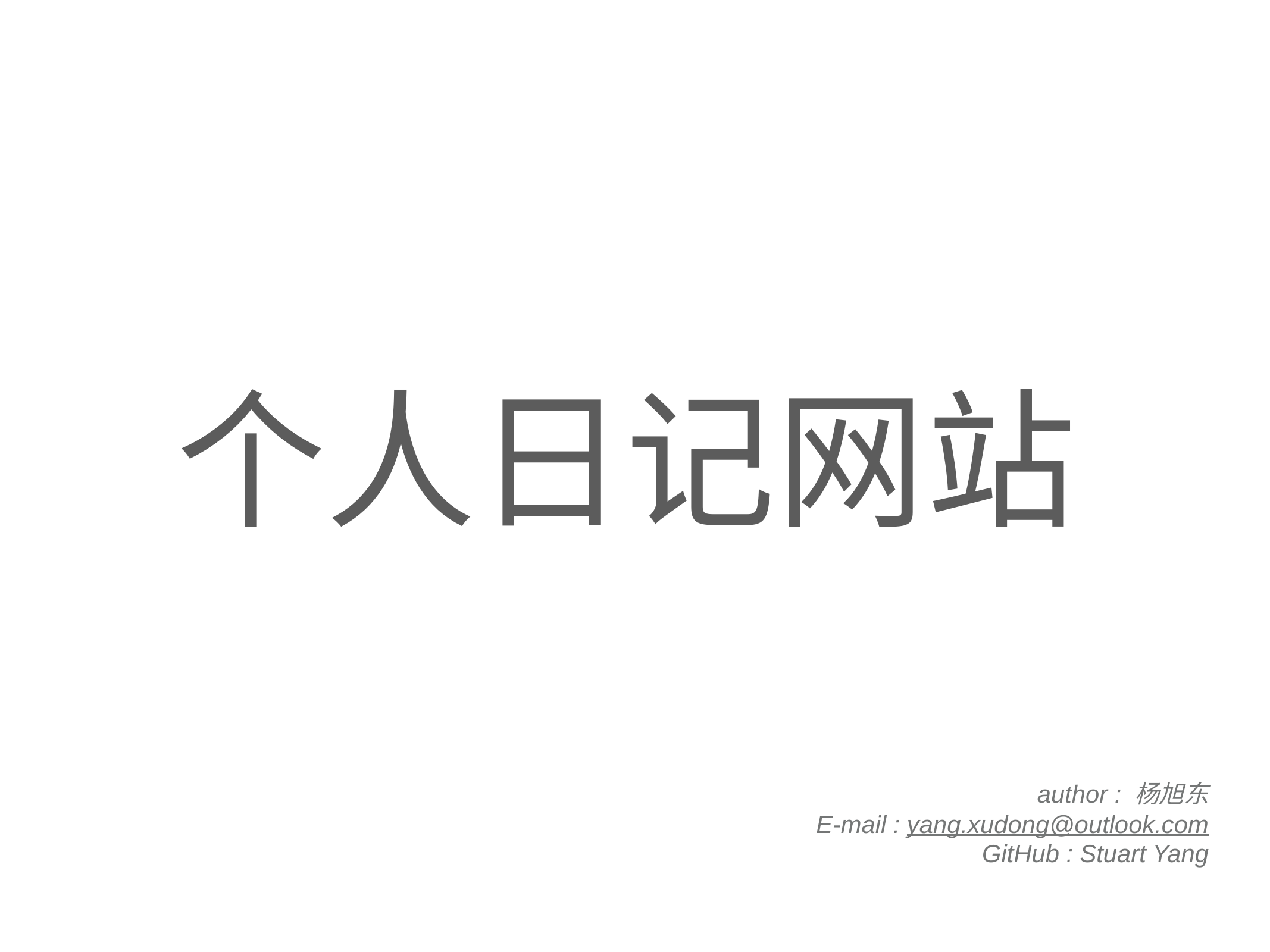

# 个人日记网站

author : 杨旭东
E-mail : yang.xudong@outlook.com
GitHub : Stuart Yang